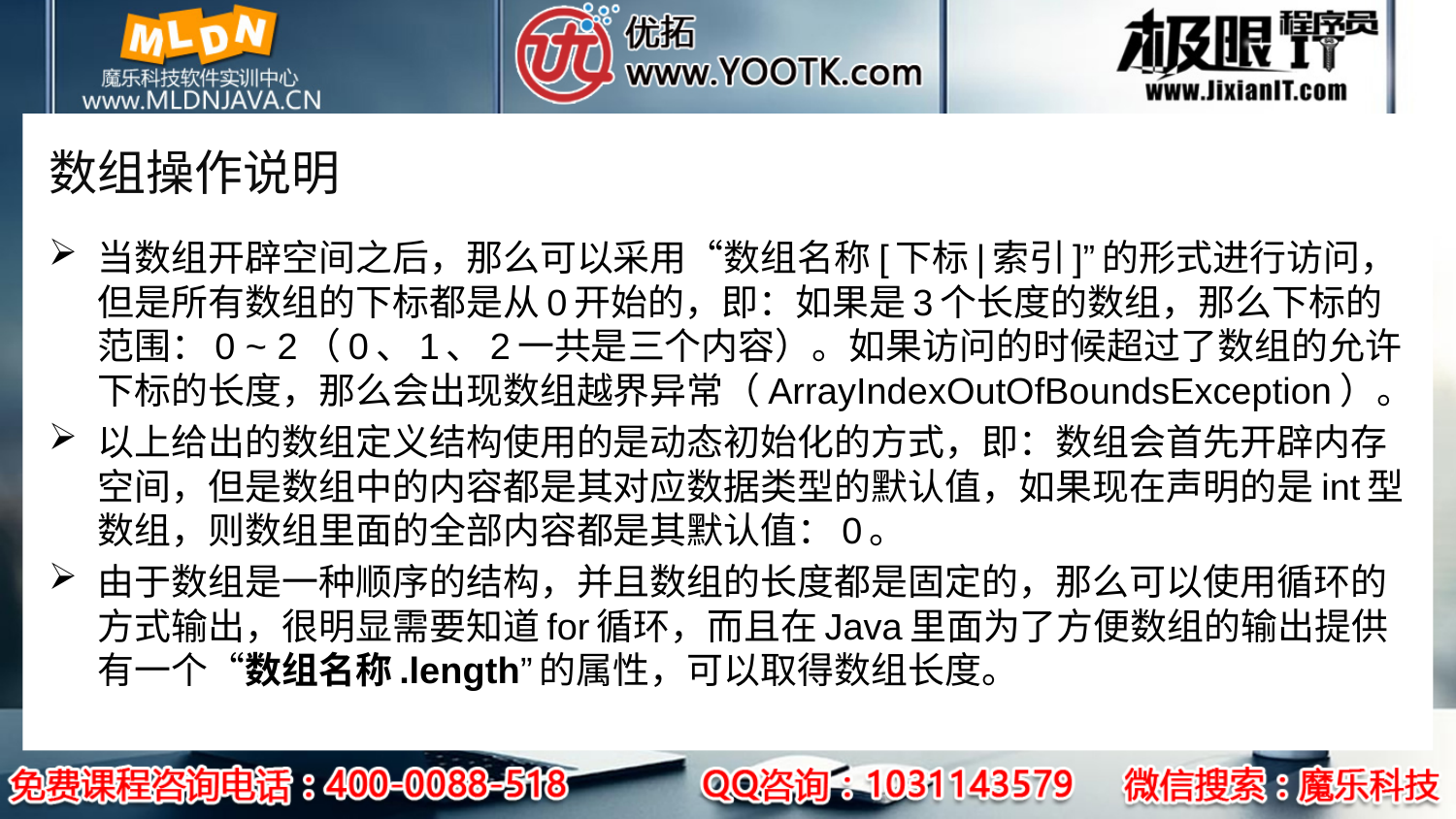

# 数组操作说明
当数组开辟空间之后，那么可以采用“数组名称[下标|索引]”的形式进行访问，但是所有数组的下标都是从0开始的，即：如果是3个长度的数组，那么下标的范围：0 ~ 2（0、1、2一共是三个内容）。如果访问的时候超过了数组的允许下标的长度，那么会出现数组越界异常（ArrayIndexOutOfBoundsException）。
以上给出的数组定义结构使用的是动态初始化的方式，即：数组会首先开辟内存空间，但是数组中的内容都是其对应数据类型的默认值，如果现在声明的是int型数组，则数组里面的全部内容都是其默认值：0。
由于数组是一种顺序的结构，并且数组的长度都是固定的，那么可以使用循环的方式输出，很明显需要知道for循环，而且在Java里面为了方便数组的输出提供有一个“数组名称.length”的属性，可以取得数组长度。